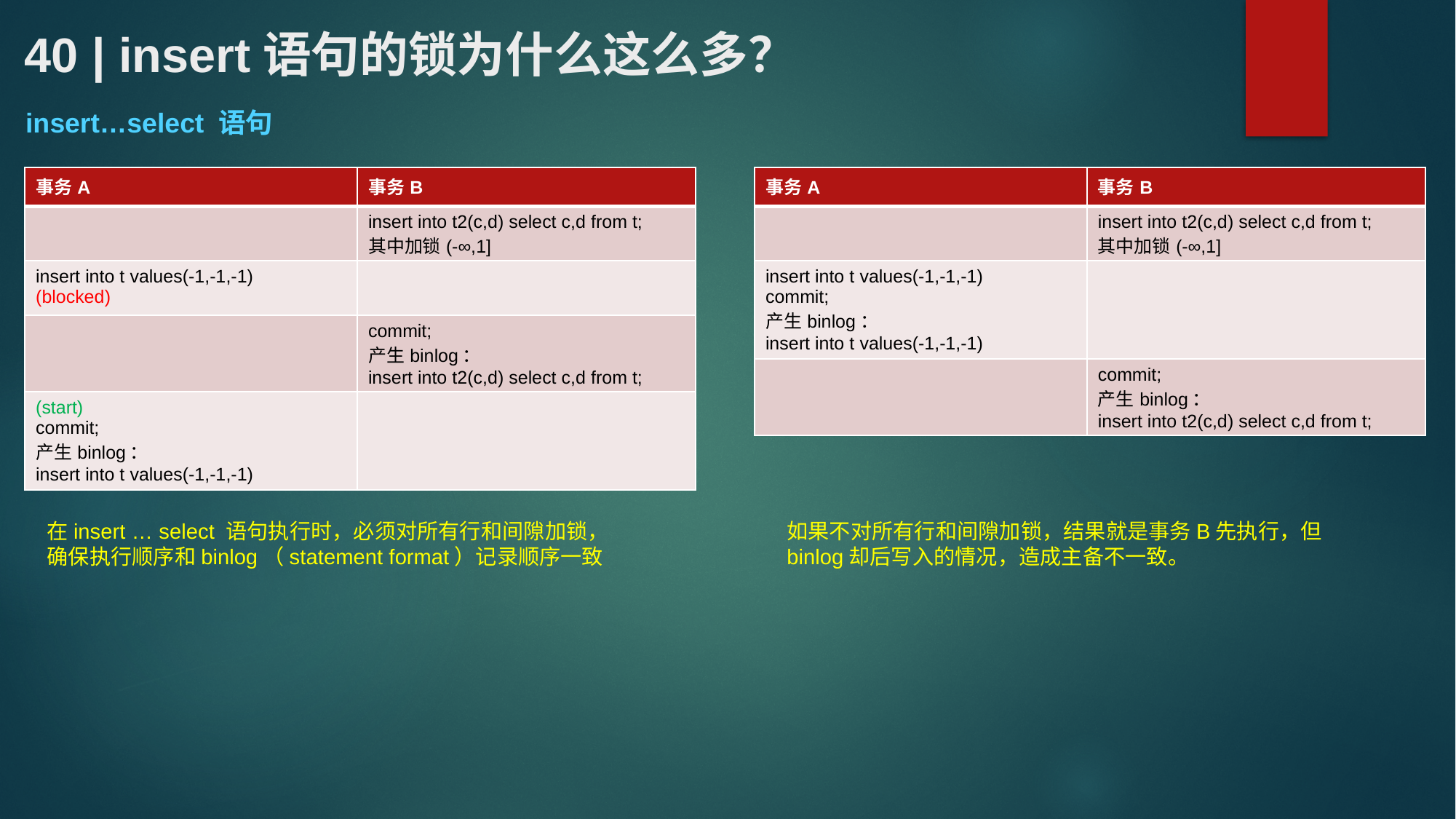

# 40 | insert语句的锁为什么这么多？
insert…select 语句
| 事务A | 事务B |
| --- | --- |
|  | insert into t2(c,d) select c,d from t; 其中加锁(-∞,1] |
| insert into t values(-1,-1,-1) (blocked) |  |
|  | commit; 产生binlog： insert into t2(c,d) select c,d from t; |
| (start) commit; 产生binlog： insert into t values(-1,-1,-1) |  |
| 事务A | 事务B |
| --- | --- |
|  | insert into t2(c,d) select c,d from t; 其中加锁(-∞,1] |
| insert into t values(-1,-1,-1) commit; 产生binlog： insert into t values(-1,-1,-1) |  |
|  | commit; 产生binlog： insert into t2(c,d) select c,d from t; |
在insert … select 语句执行时，必须对所有行和间隙加锁，确保执行顺序和binlog（statement format）记录顺序一致
如果不对所有行和间隙加锁，结果就是事务B先执行，但binlog却后写入的情况，造成主备不一致。